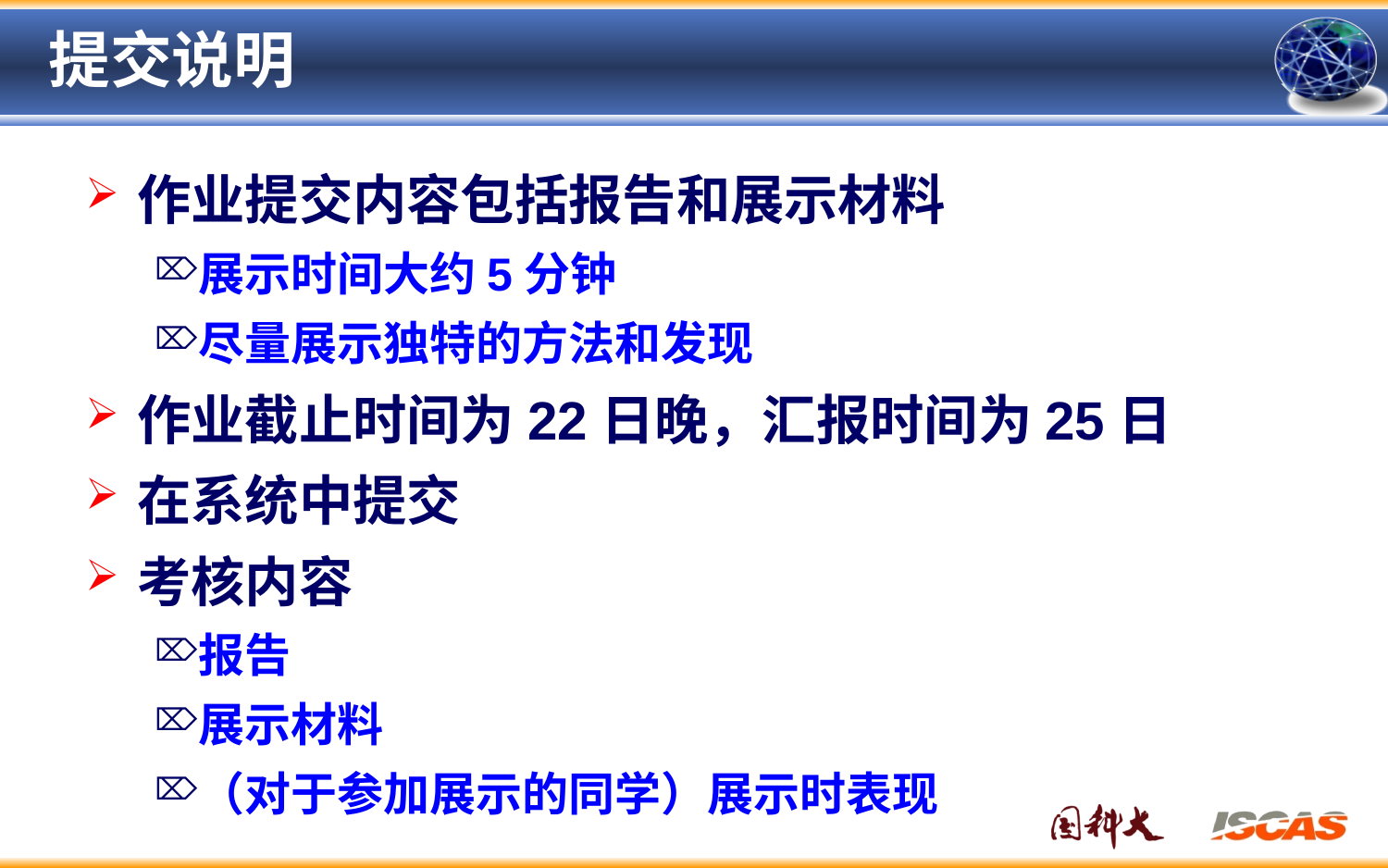

# 提交说明
作业提交内容包括报告和展示材料
展示时间大约5分钟
尽量展示独特的方法和发现
作业截止时间为22日晚，汇报时间为25日
在系统中提交
考核内容
报告
展示材料
（对于参加展示的同学）展示时表现